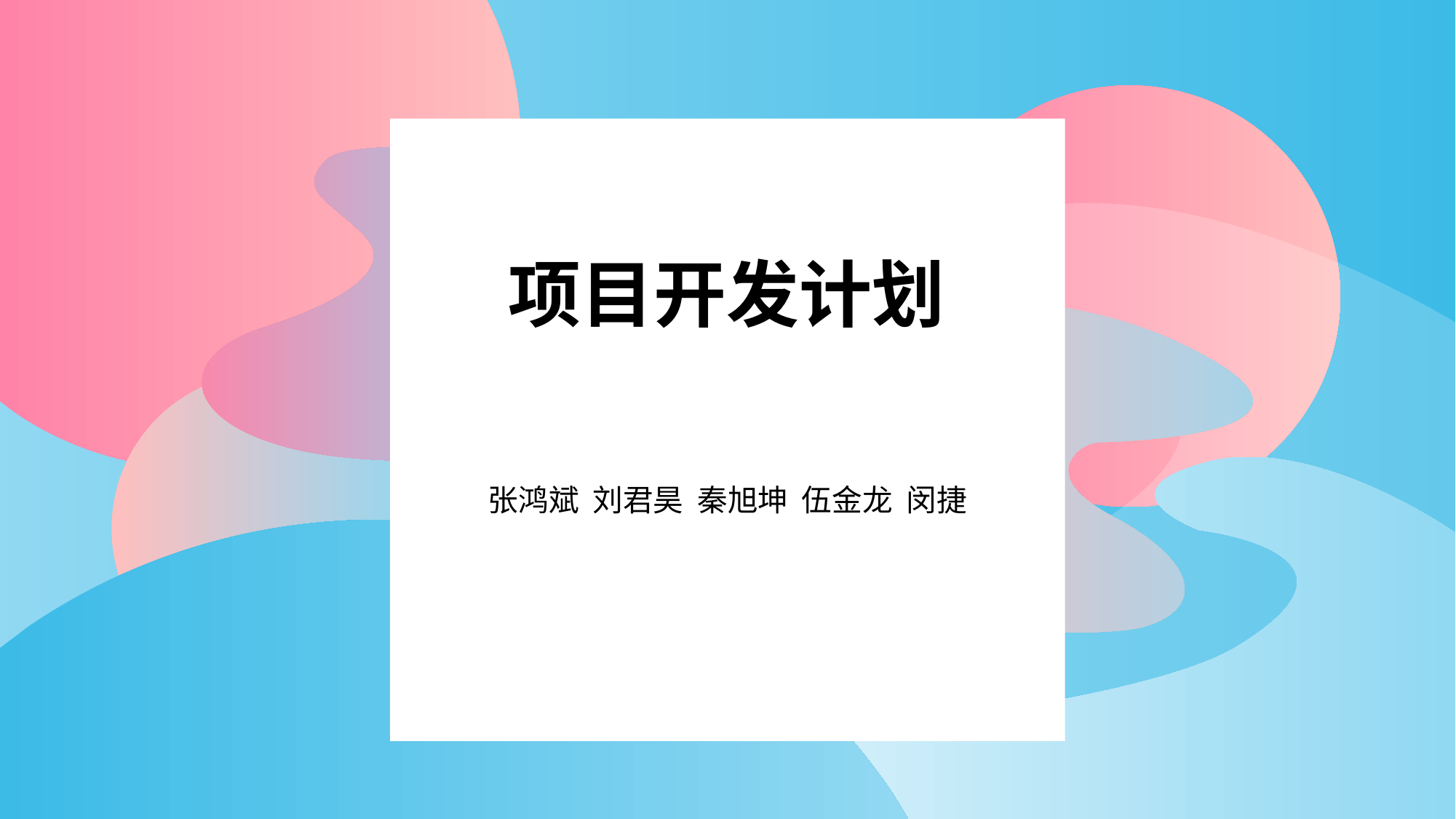

# 项目开发计划
张鸿斌  刘君昊  秦旭坤  伍金龙  闵捷